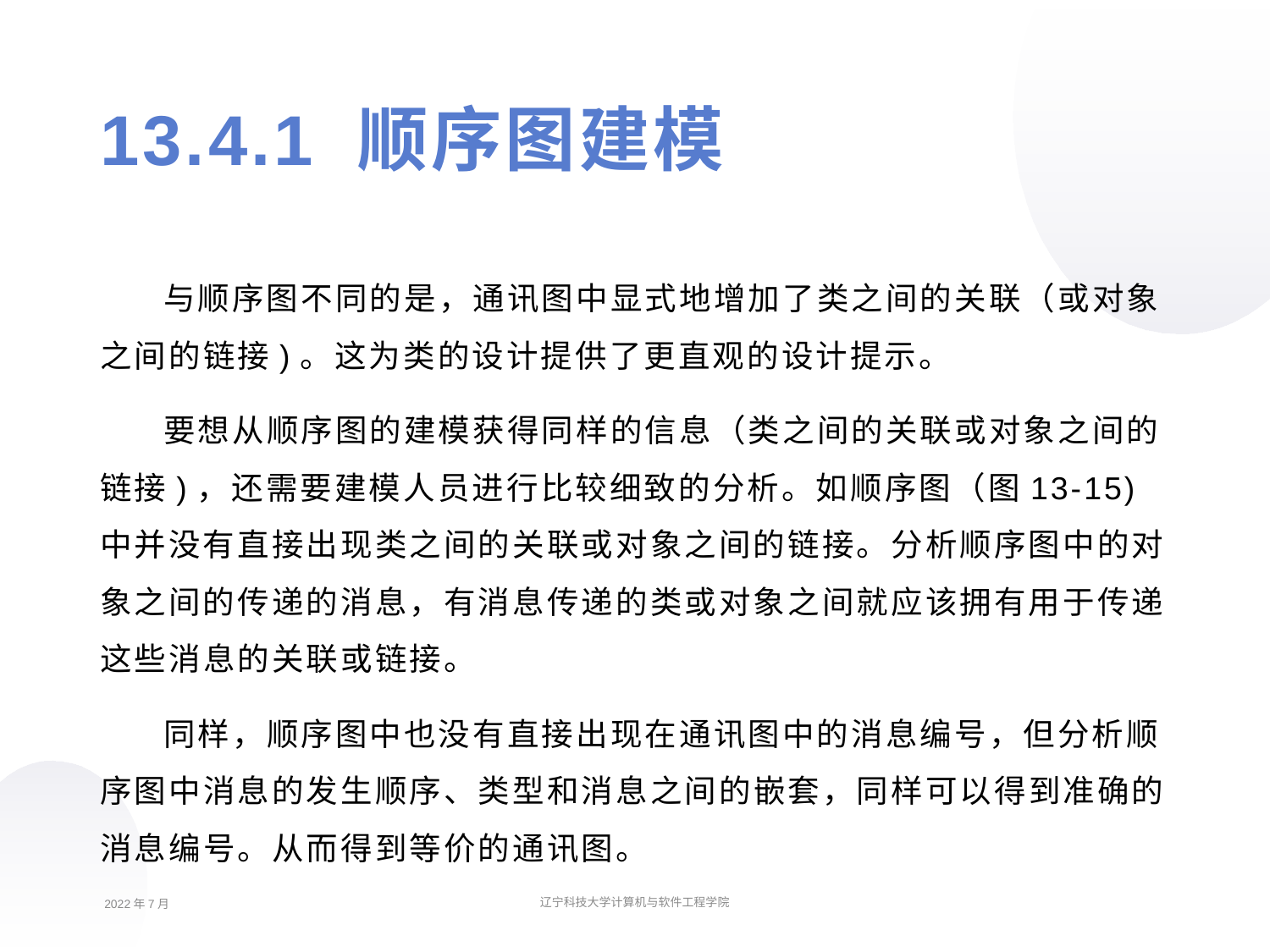

13.4.1 顺序图建模
与顺序图不同的是，通讯图中显式地增加了类之间的关联（或对象之间的链接)。这为类的设计提供了更直观的设计提示。
要想从顺序图的建模获得同样的信息（类之间的关联或对象之间的链接)，还需要建模人员进行比较细致的分析。如顺序图（图13-15)中并没有直接出现类之间的关联或对象之间的链接。分析顺序图中的对象之间的传递的消息，有消息传递的类或对象之间就应该拥有用于传递这些消息的关联或链接。
同样，顺序图中也没有直接出现在通讯图中的消息编号，但分析顺序图中消息的发生顺序、类型和消息之间的嵌套，同样可以得到准确的消息编号。从而得到等价的通讯图。

2022年7月
辽宁科技大学计算机与软件工程学院
89